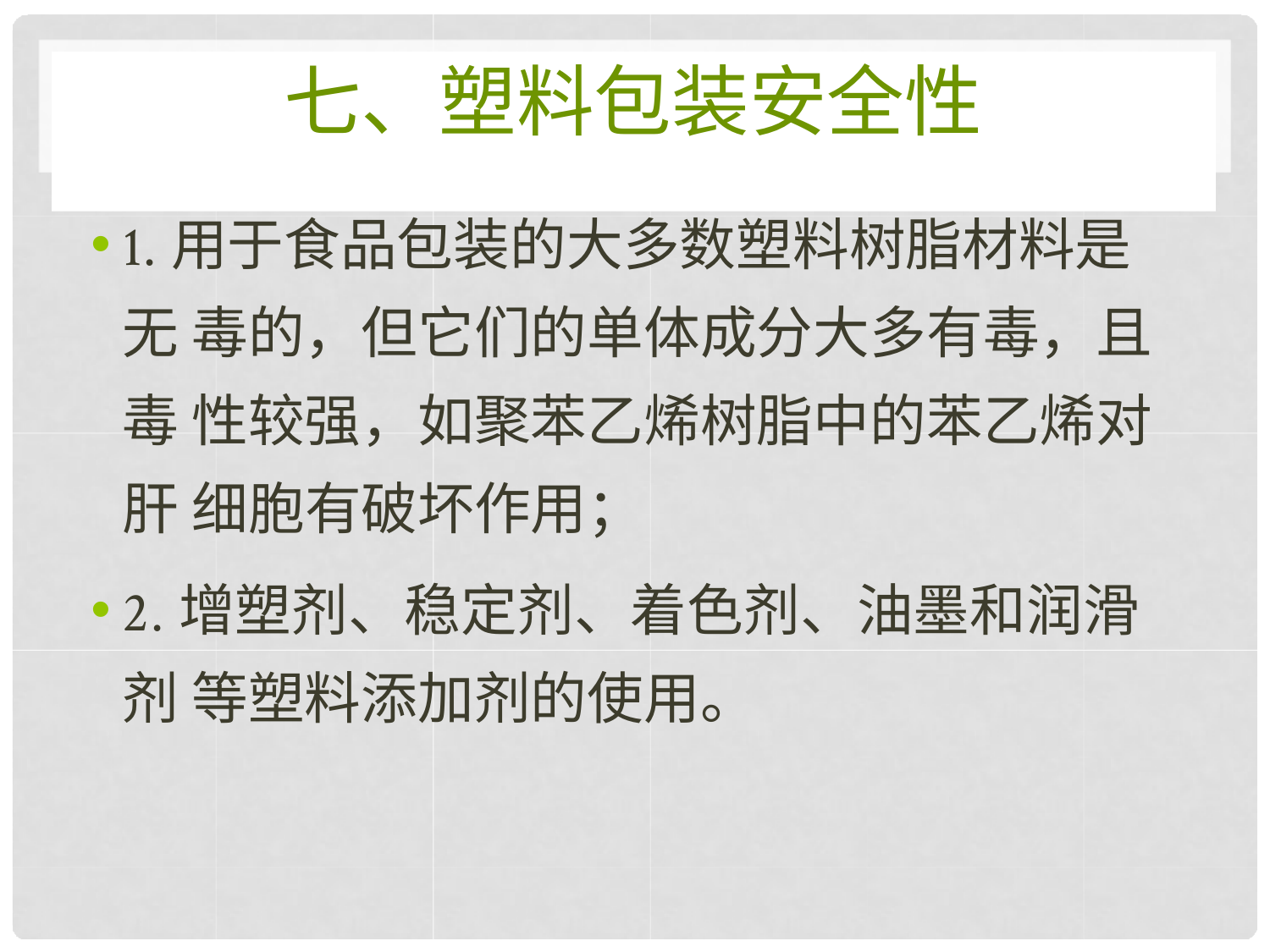

# 七、塑料包装安全性
1.用于食品包装的大多数塑料树脂材料是无 毒的，但它们的单体成分大多有毒，且毒 性较强，如聚苯乙烯树脂中的苯乙烯对肝 细胞有破坏作用；
2.增塑剂、稳定剂、着色剂、油墨和润滑剂 等塑料添加剂的使用。